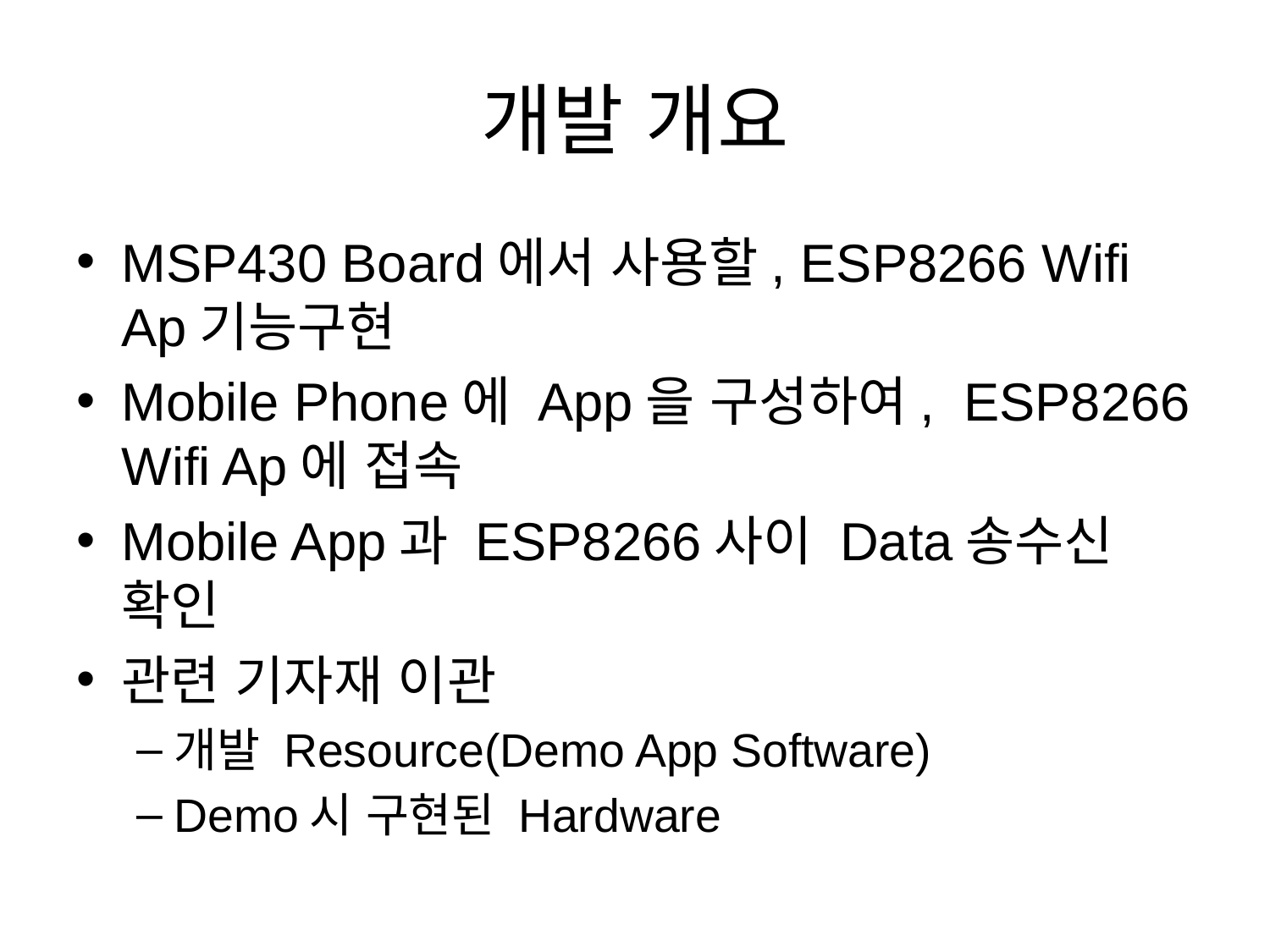

# 개발 개요
MSP430 Board에서 사용할, ESP8266 Wifi Ap기능구현
Mobile Phone에 App을 구성하여,  ESP8266 Wifi Ap에 접속
Mobile App과 ESP8266사이 Data송수신 확인
관련 기자재 이관
개발 Resource(Demo App Software)
Demo시 구현된 Hardware